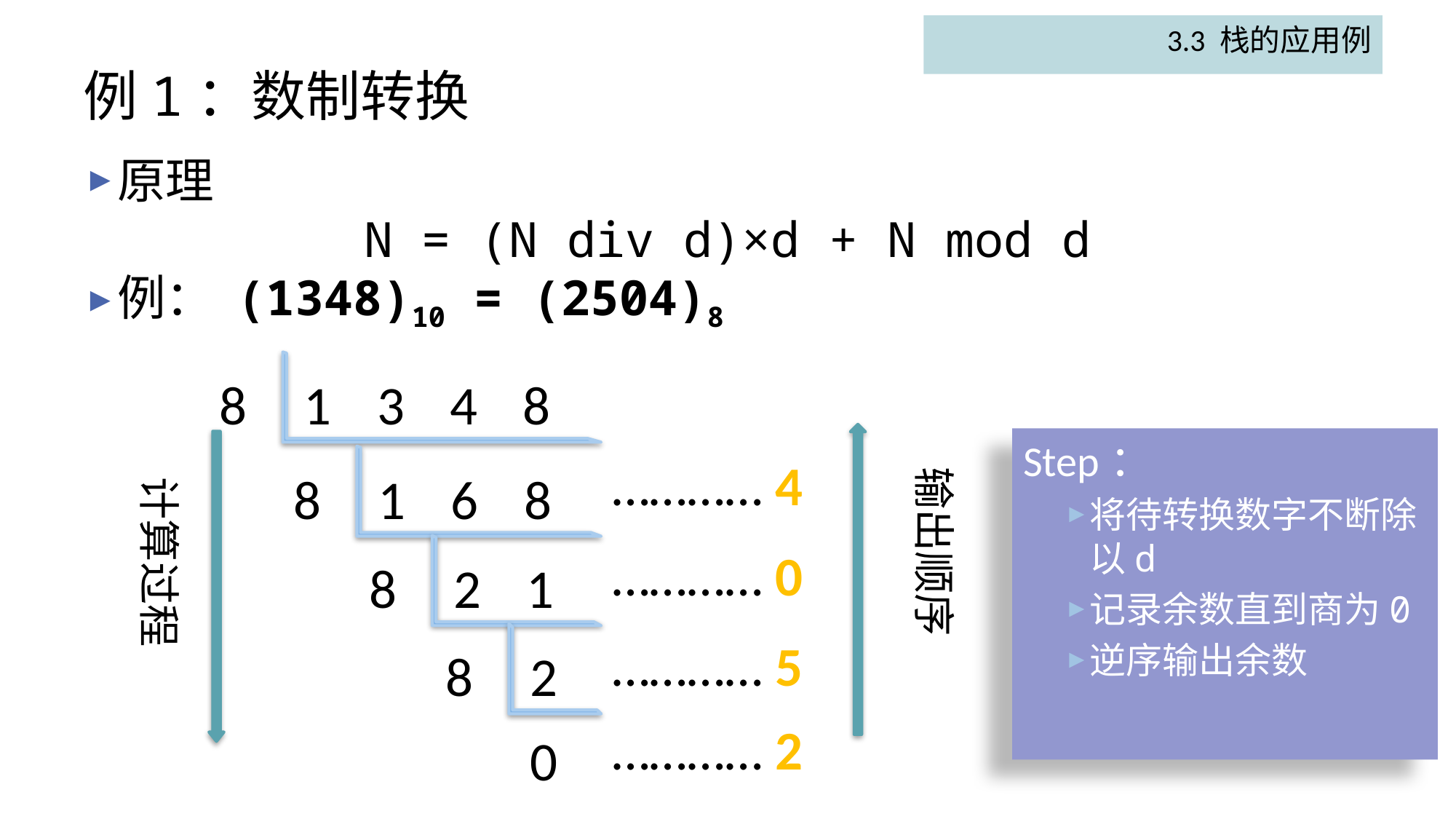

3.3 栈的应用例

# 例1：数制转换
原理
N = (N div d)×d + N mod d
例： (1348)10 = (2504)8

8
1348

Step：
将待转换数字不断除以d
记录余数直到商为0
逆序输出余数

………… 4

输出顺序
8
168
计算过程

………… 0
8
21

………… 5
8
2
………… 2
0